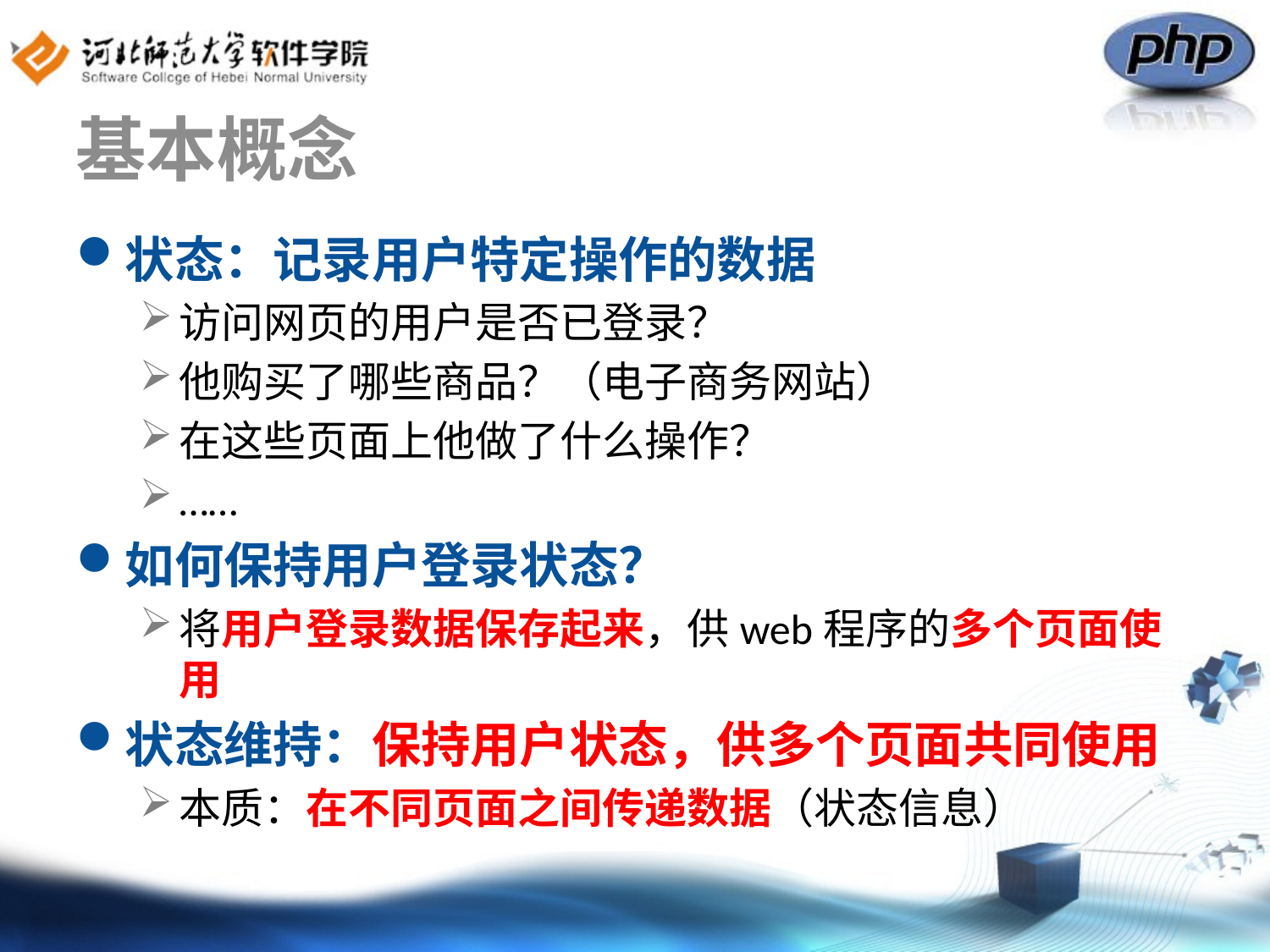

# 基本概念
状态：记录用户特定操作的数据
访问网页的用户是否已登录？
他购买了哪些商品？（电子商务网站）
在这些页面上他做了什么操作？
……
如何保持用户登录状态？
将用户登录数据保存起来，供web程序的多个页面使用
状态维持：保持用户状态，供多个页面共同使用
本质：在不同页面之间传递数据（状态信息）